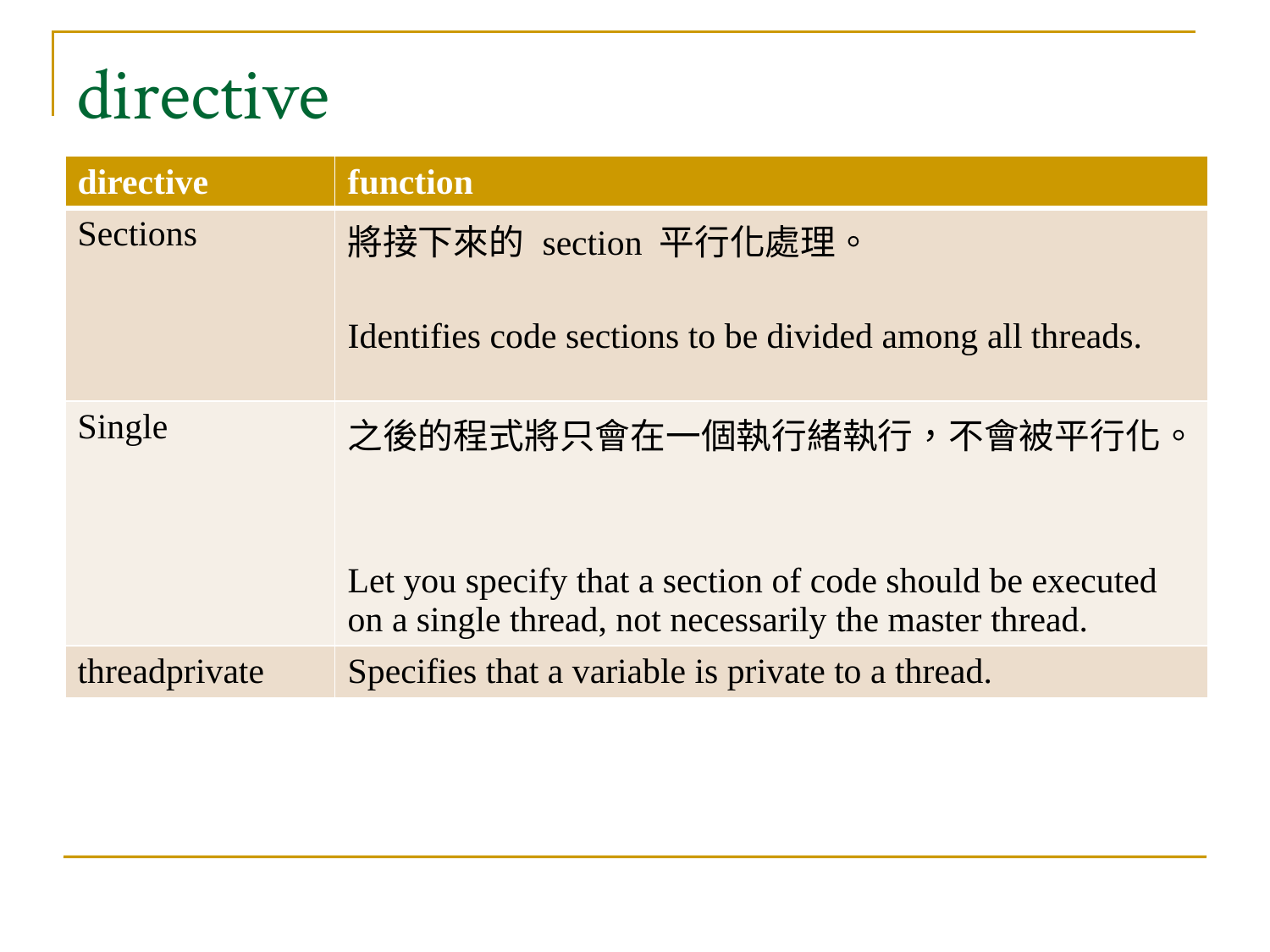

# directive
| directive | function |
| --- | --- |
| Sections | 將接下來的 section 平行化處理。 Identifies code sections to be divided among all threads. |
| Single | 之後的程式將只會在一個執行緒執行，不會被平行化。 Let you specify that a section of code should be executed on a single thread, not necessarily the master thread. |
| threadprivate | Specifies that a variable is private to a thread. |